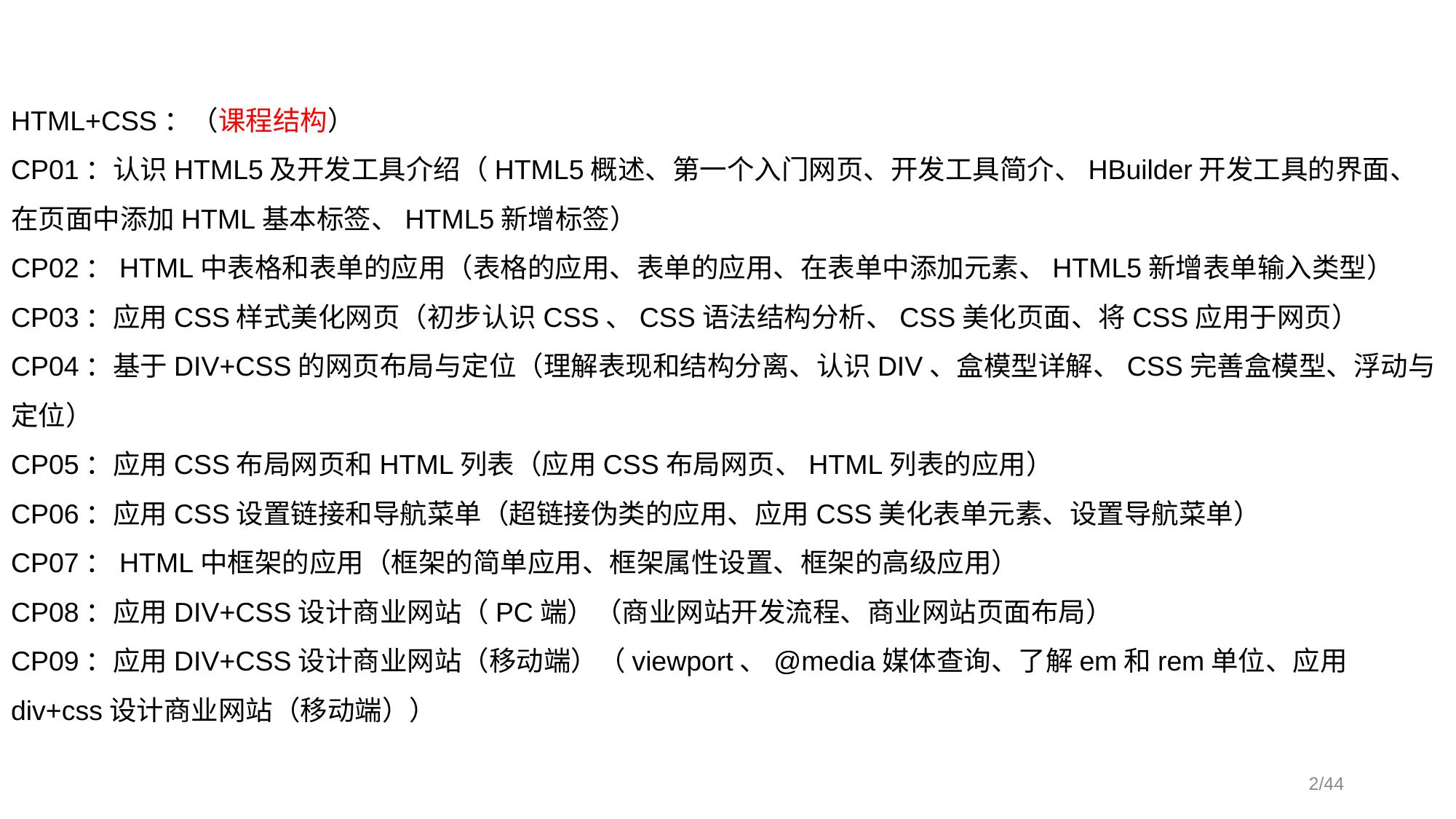

HTML+CSS：（课程结构）
CP01：认识HTML5及开发工具介绍（HTML5概述、第一个入门网页、开发工具简介、HBuilder开发工具的界面、在页面中添加HTML基本标签、HTML5新增标签）
CP02：HTML中表格和表单的应用（表格的应用、表单的应用、在表单中添加元素、HTML5新增表单输入类型）
CP03：应用CSS样式美化网页（初步认识CSS、CSS语法结构分析、CSS美化页面、将CSS应用于网页）
CP04：基于DIV+CSS的网页布局与定位（理解表现和结构分离、认识DIV、盒模型详解、CSS完善盒模型、浮动与定位）
CP05：应用CSS布局网页和HTML列表（应用CSS布局网页、HTML列表的应用）
CP06：应用CSS设置链接和导航菜单（超链接伪类的应用、应用CSS美化表单元素、设置导航菜单）
CP07：HTML中框架的应用（框架的简单应用、框架属性设置、框架的高级应用）
CP08：应用DIV+CSS设计商业网站（PC端）（商业网站开发流程、商业网站页面布局）
CP09：应用DIV+CSS设计商业网站（移动端）（viewport、@media媒体查询、了解em和rem单位、应用div+css设计商业网站（移动端））
2/44